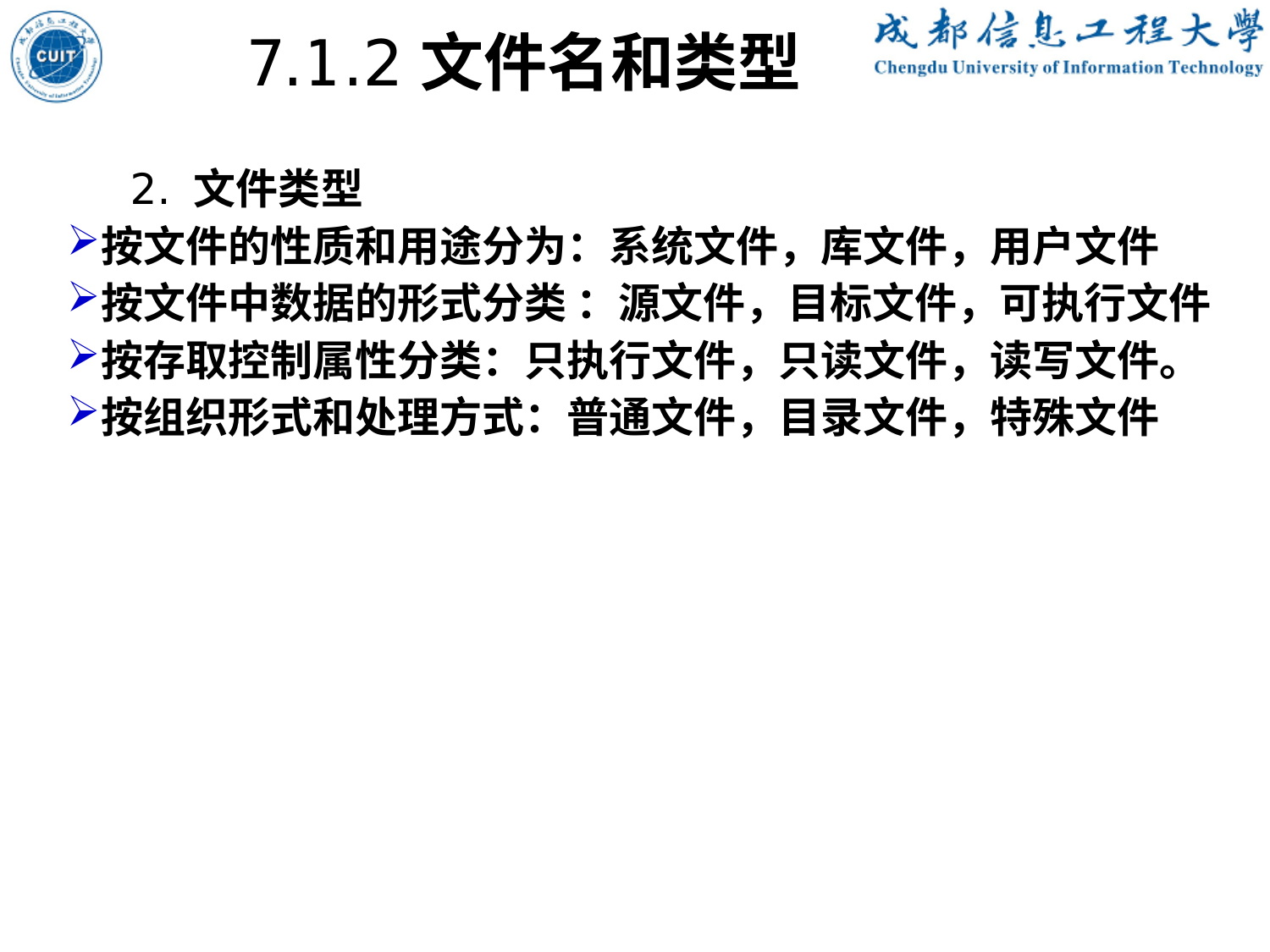

7.1.2文件名和类型
2. 文件类型
按文件的性质和用途分为：系统文件，库文件，用户文件
按文件中数据的形式分类 ：源文件，目标文件，可执行文件
按存取控制属性分类：只执行文件，只读文件，读写文件。
按组织形式和处理方式：普通文件，目录文件，特殊文件